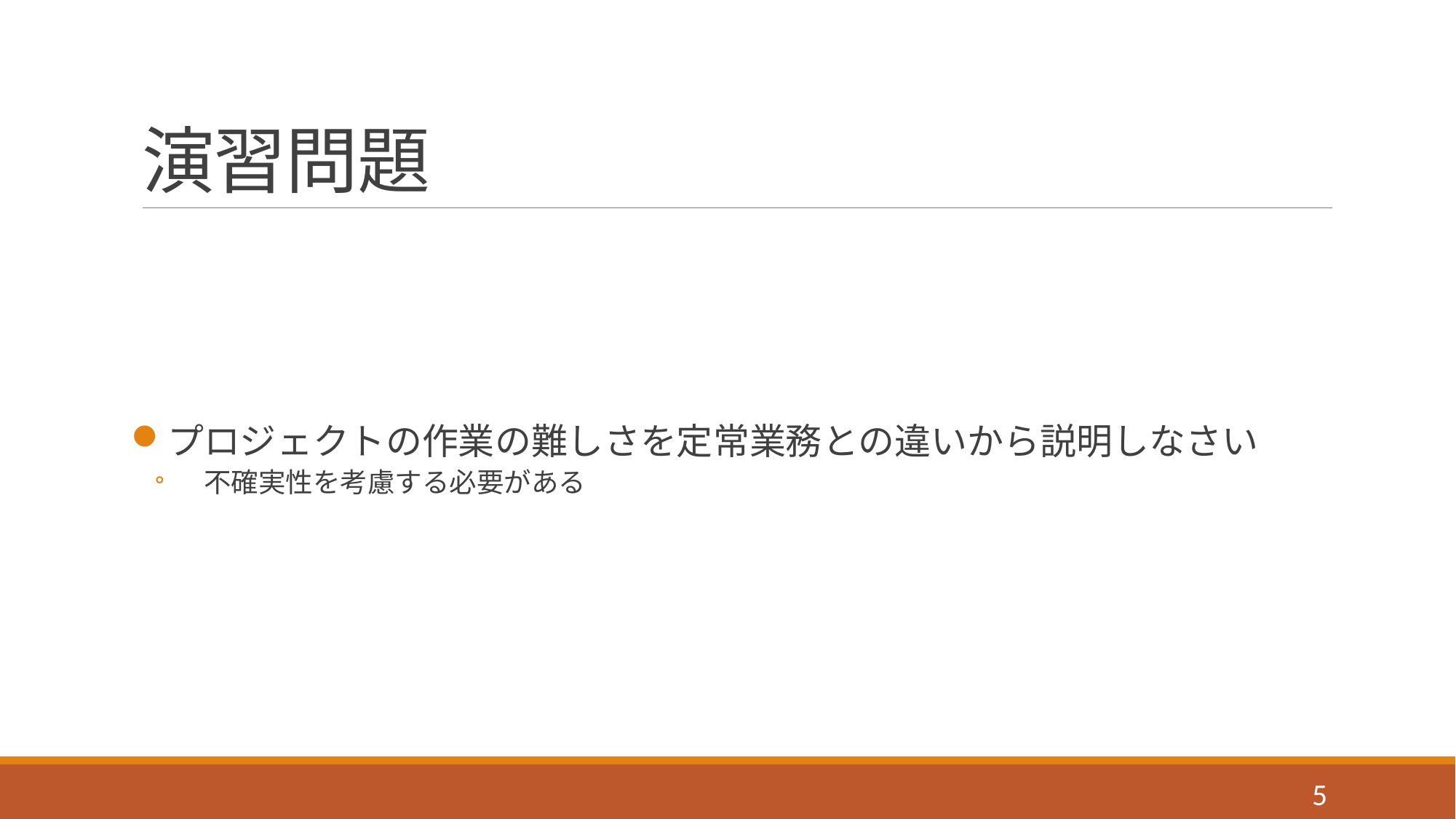

# 演習問題
プロジェクトの作業の難しさを定常業務との違いから説明しなさい
　不確実性を考慮する必要がある
5